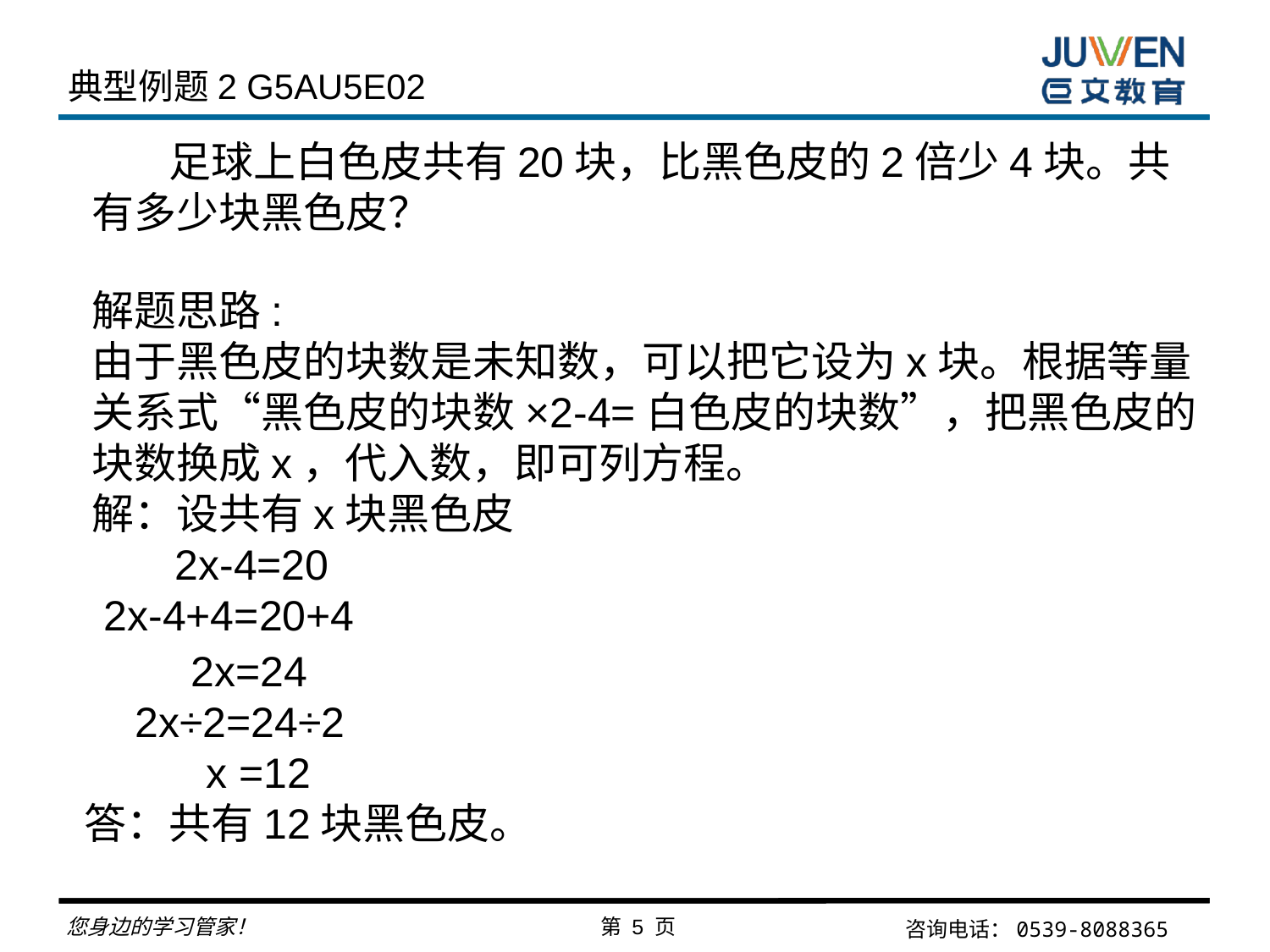

典型例题2 G5AU5E02
       足球上白色皮共有20块，比黑色皮的2倍少4块。共有多少块黑色皮？
解题思路:
由于黑色皮的块数是未知数，可以把它设为x块。根据等量关系式“黑色皮的块数×2-4=白色皮的块数”，把黑色皮的块数换成x，代入数，即可列方程。
解：设共有x块黑色皮
       2x-4=20
 2x-4+4=20+4

	        2x=24
              2x÷2=24÷2
                    x =12
           答：共有12块黑色皮。